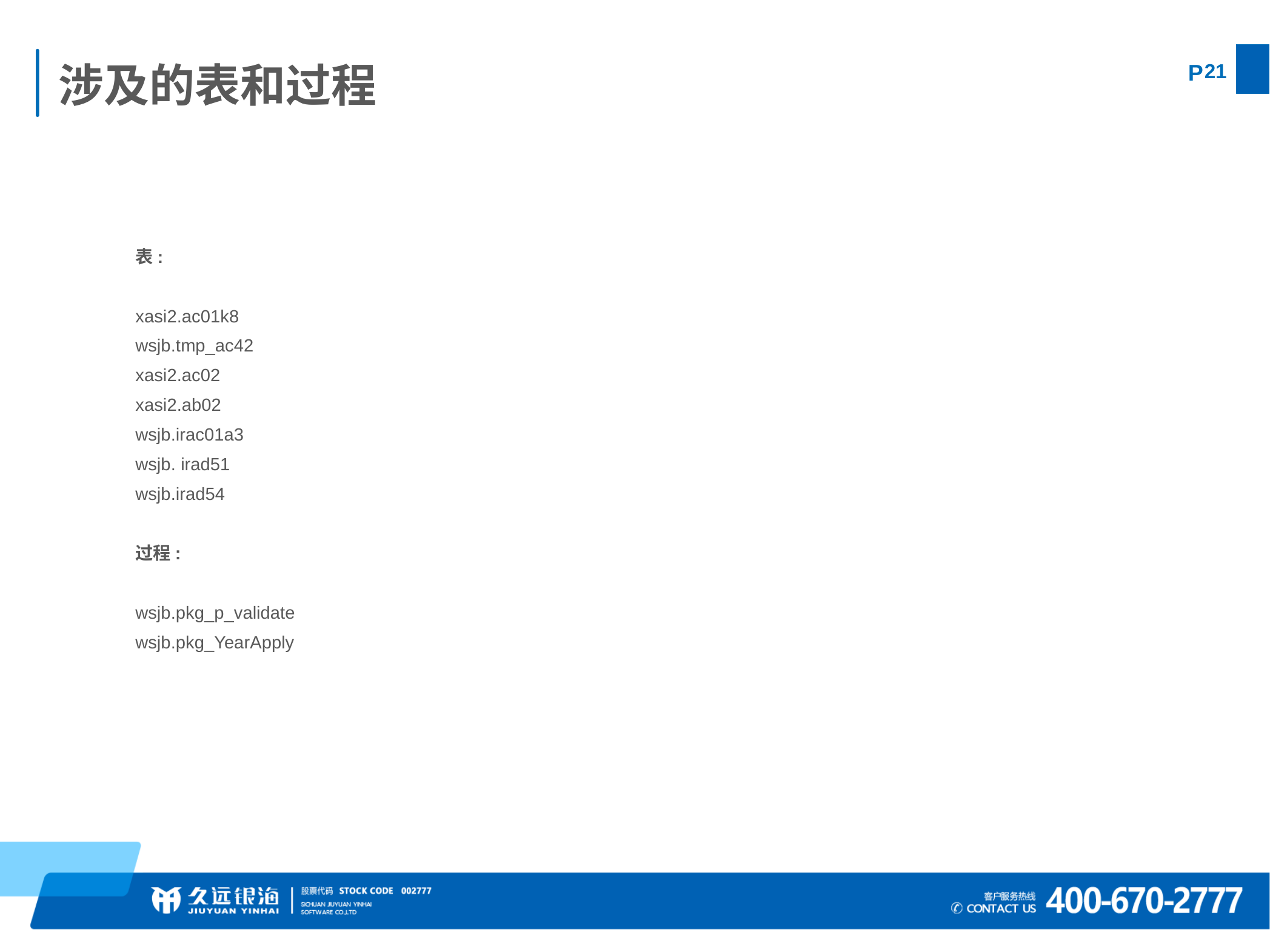

涉及的表和过程
表:

xasi2.ac01k8
wsjb.tmp_ac42
xasi2.ac02
xasi2.ab02
wsjb.irac01a3
wsjb. irad51
wsjb.irad54

过程:

wsjb.pkg_p_validate
wsjb.pkg_YearApply